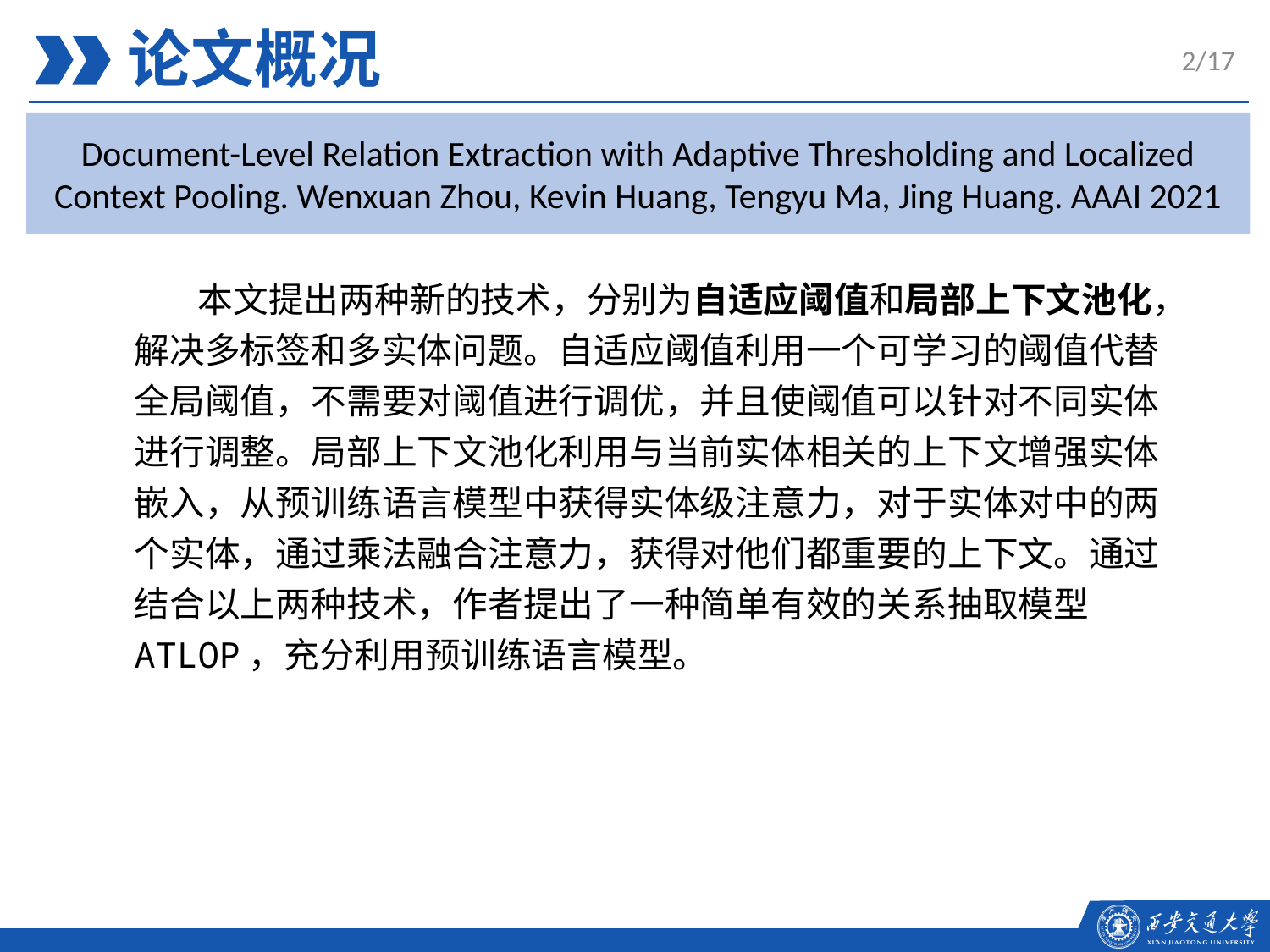

论文概况
2/17
Document-Level Relation Extraction with Adaptive Thresholding and Localized Context Pooling. Wenxuan Zhou, Kevin Huang, Tengyu Ma, Jing Huang. AAAI 2021
本文提出两种新的技术，分别为自适应阈值和局部上下文池化，解决多标签和多实体问题。自适应阈值利用一个可学习的阈值代替全局阈值，不需要对阈值进行调优，并且使阈值可以针对不同实体进行调整。局部上下文池化利用与当前实体相关的上下文增强实体嵌入，从预训练语言模型中获得实体级注意力，对于实体对中的两个实体，通过乘法融合注意力，获得对他们都重要的上下文。通过结合以上两种技术，作者提出了一种简单有效的关系抽取模型ATLOP，充分利用预训练语言模型。